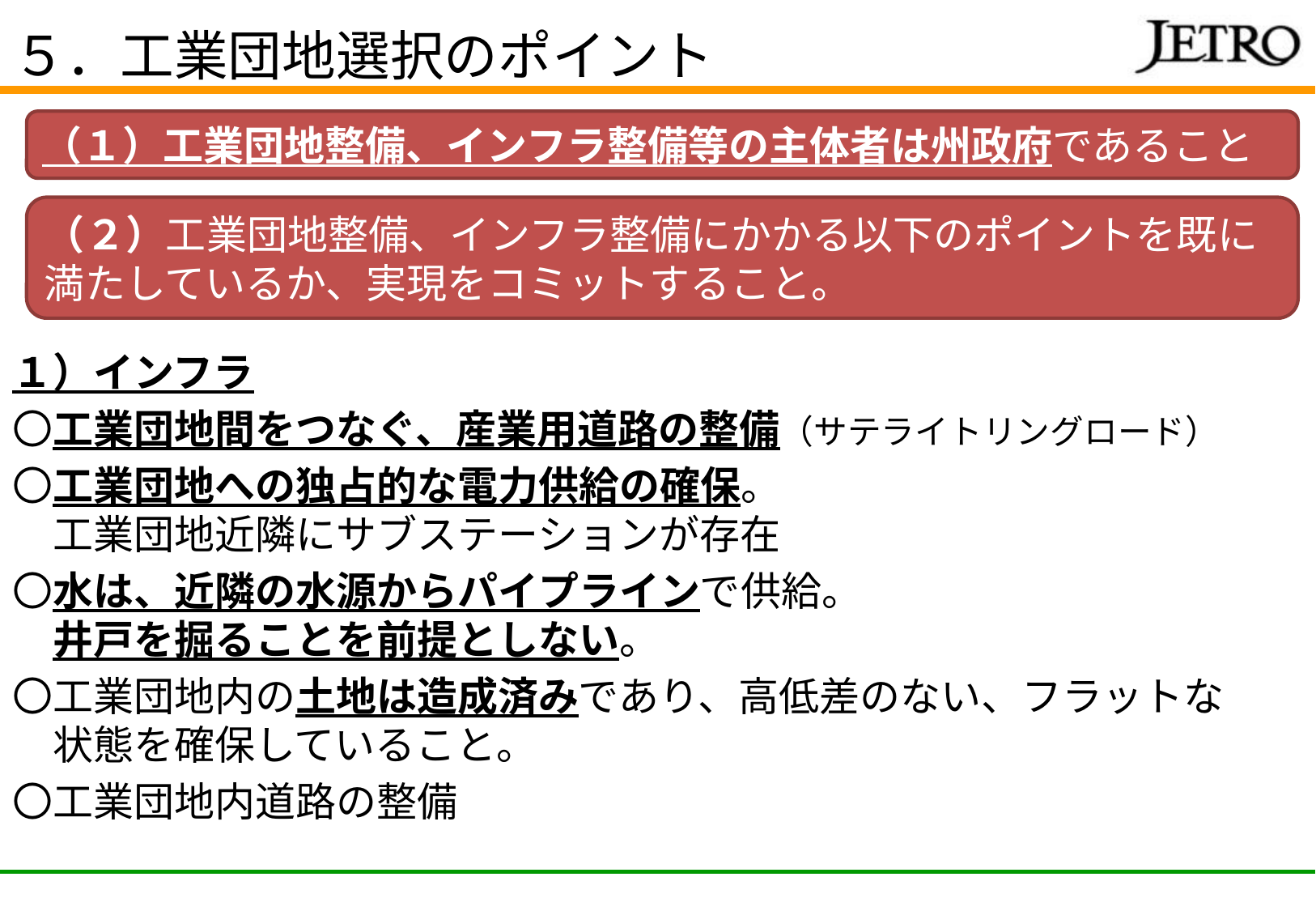

５．工業団地選択のポイント
（１）工業団地整備、インフラ整備等の主体者は州政府であること
（２）工業団地整備、インフラ整備にかかる以下のポイントを既に満たしているか、実現をコミットすること。
１）インフラ
〇工業団地間をつなぐ、産業用道路の整備（サテライトリングロード）
〇工業団地への独占的な電力供給の確保。
　工業団地近隣にサブステーションが存在
〇水は、近隣の水源からパイプラインで供給。
　井戸を掘ることを前提としない。
〇工業団地内の土地は造成済みであり、高低差のない、フラットな
　状態を確保していること。
〇工業団地内道路の整備